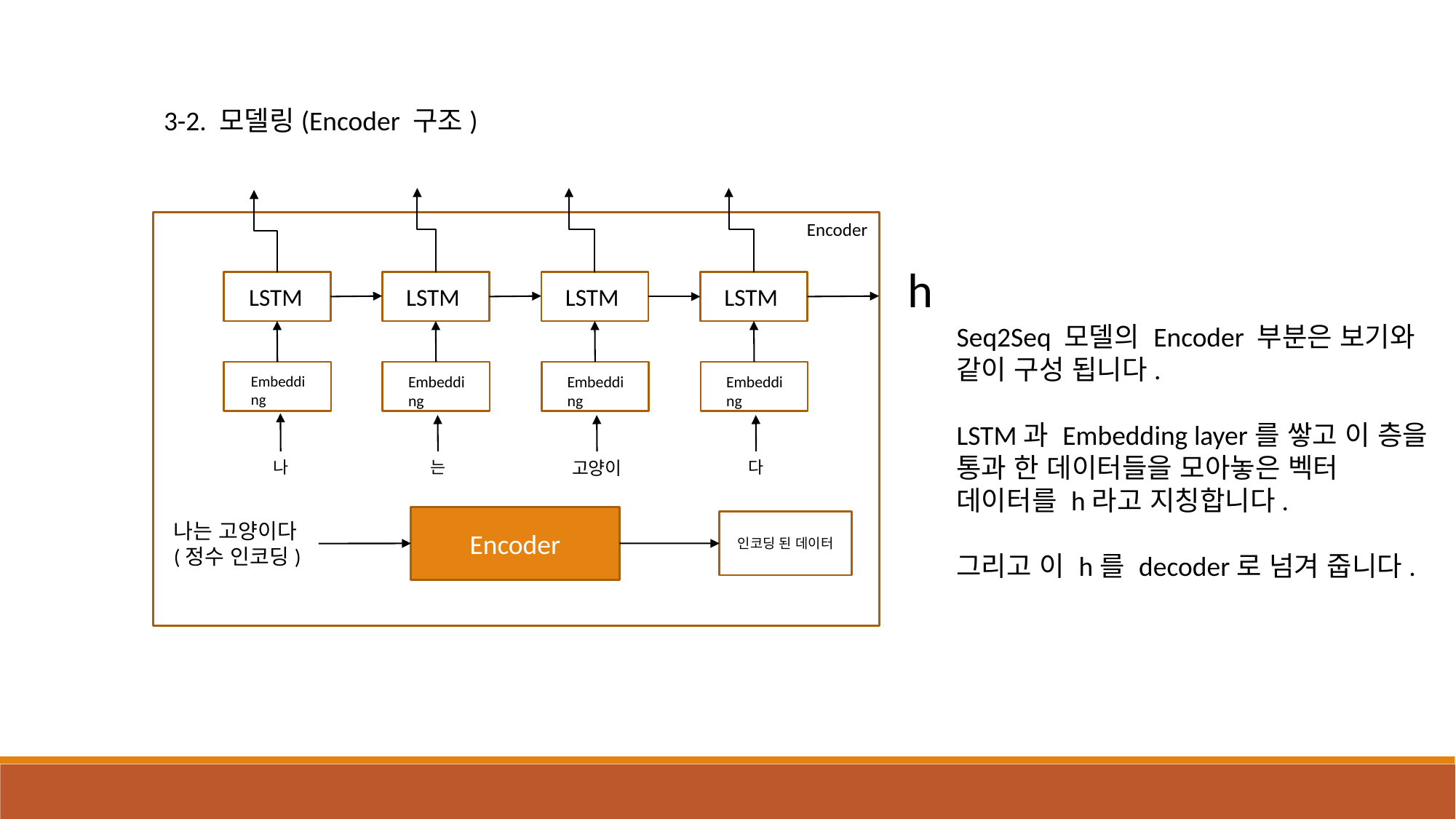

3-2. 모델링(Encoder 구조)

Encoder
h

LSTM
LSTM
LSTM
LSTM

Embedding
Embedding
Embedding
Embedding
나
는
고양이
다
Encoder
인코딩 된 데이터
나는 고양이다
(정수 인코딩)
Seq2Seq 모델의 Encoder 부분은 보기와 같이 구성 됩니다.

LSTM과 Embedding layer를 쌓고 이 층을 통과 한 데이터들을 모아놓은 벡터 데이터를 h라고 지칭합니다.

그리고 이 h를 decoder로 넘겨 줍니다.